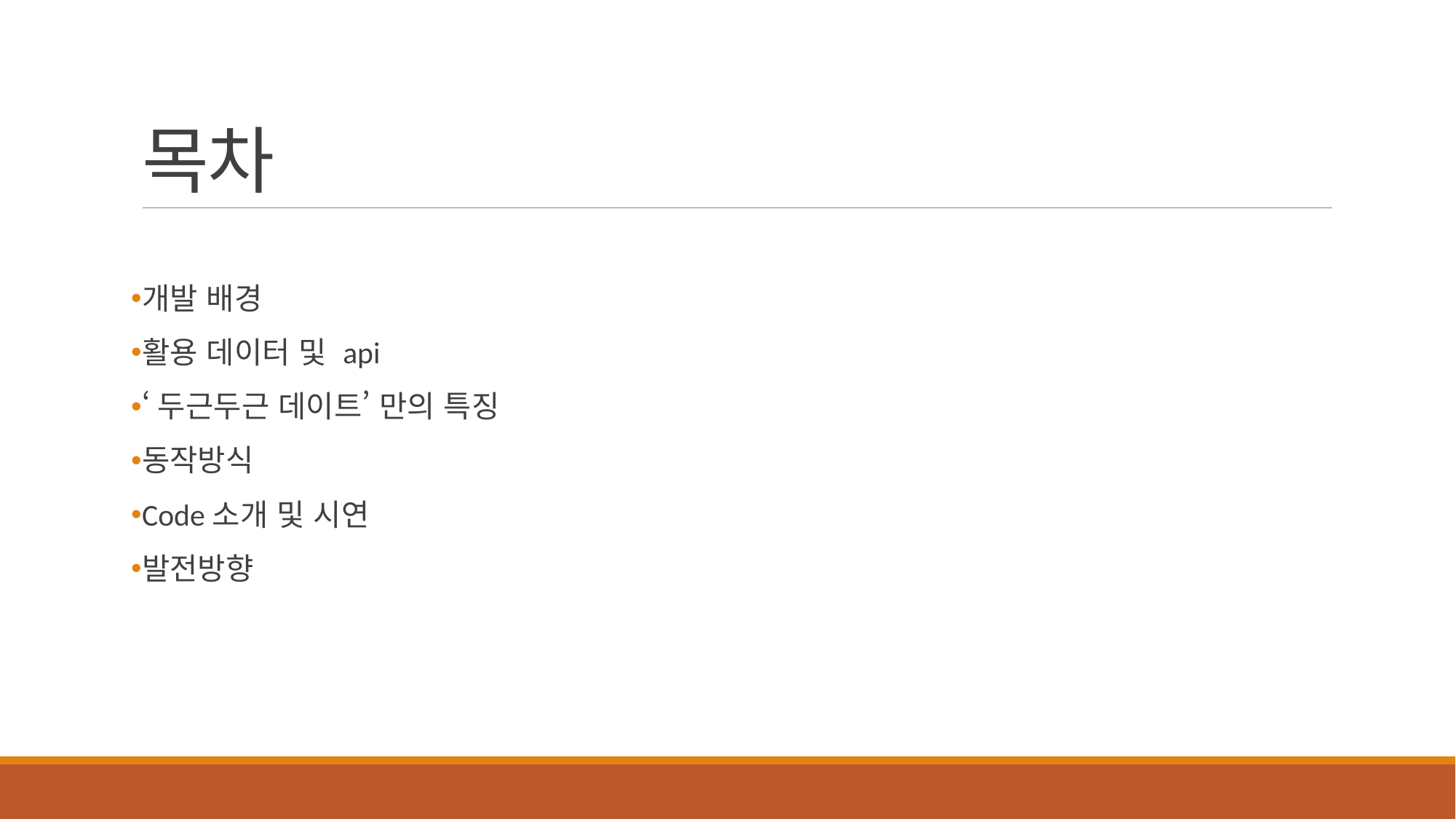

# 목차

개발 배경
활용 데이터 및 api
‘두근두근 데이트’ 만의 특징
동작방식
Code소개 및 시연
발전방향